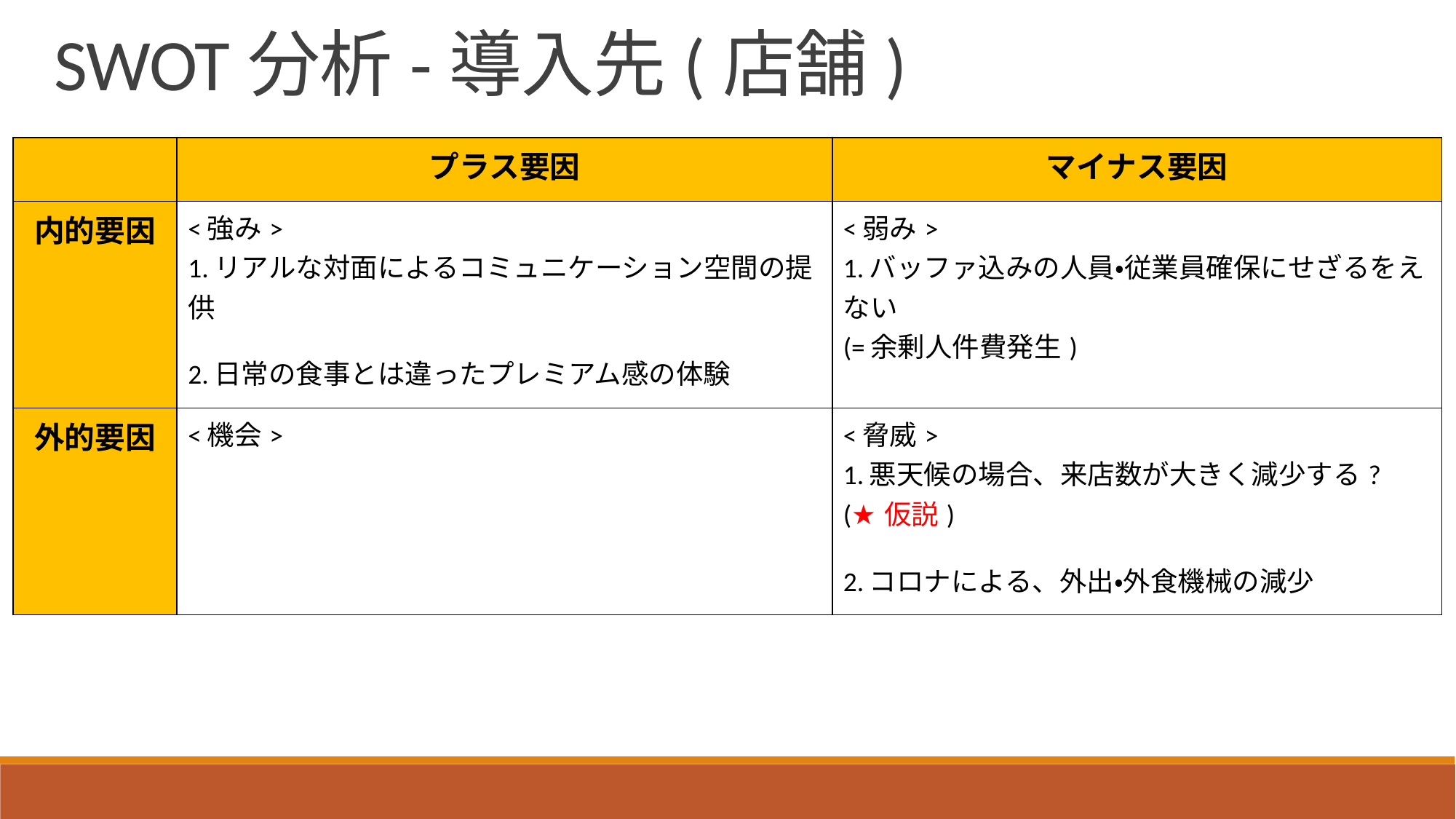

SWOT分析-導入先(店舗)
|  | プラス要因 | マイナス要因 |
| --- | --- | --- |
| 内的要因 | <強み> 1.リアルな対面によるコミュニケーション空間の提供 2.日常の食事とは違ったプレミアム感の体験 | <弱み> 1.バッファ込みの人員・従業員確保にせざるをえない (=余剰人件費発生) |
| 外的要因 | <機会> | <脅威> 1.悪天候の場合、来店数が大きく減少する? (★仮説) 2.コロナによる、外出・外食機械の減少 |